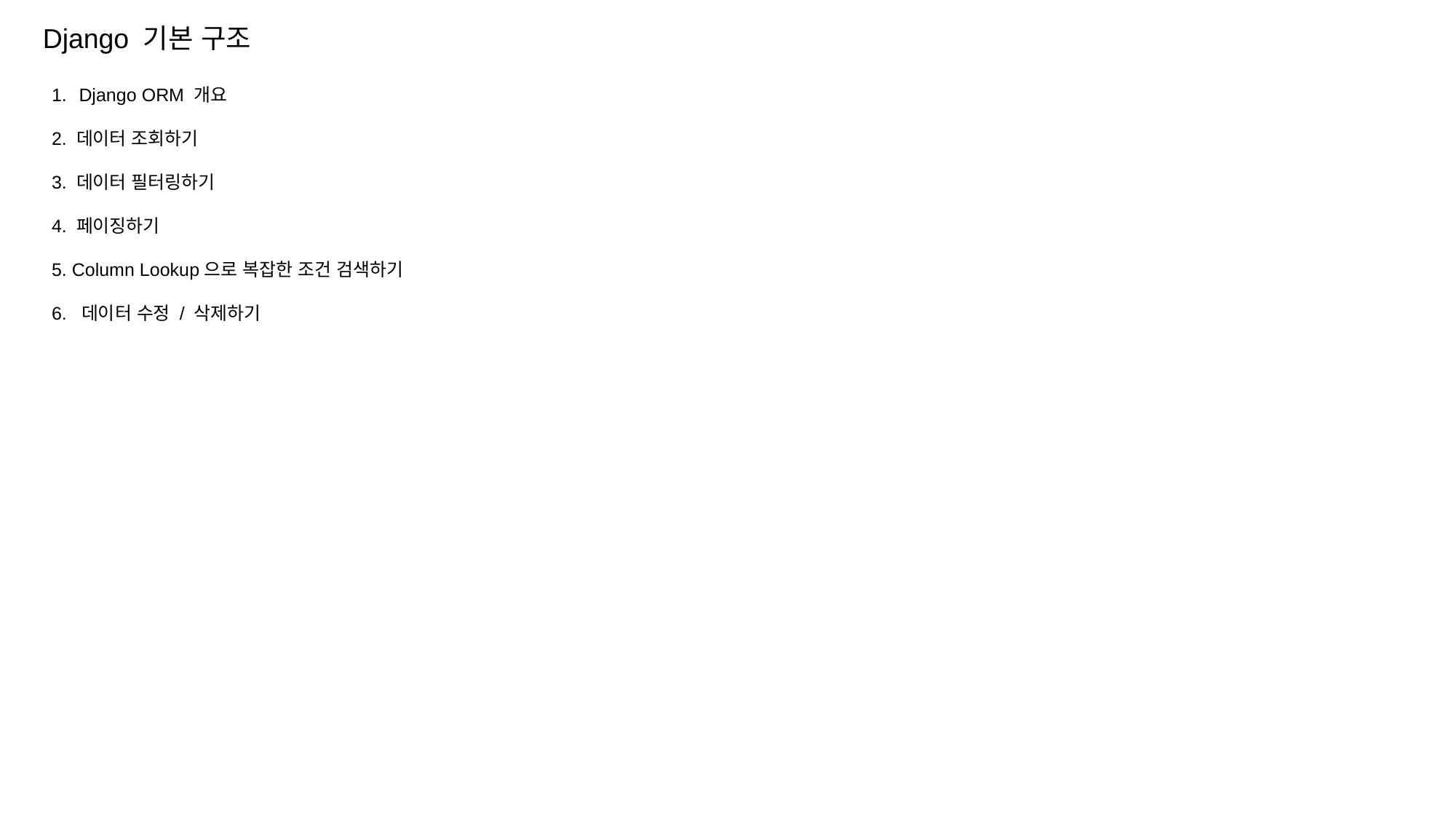

Django 기본 구조
Django ORM 개요

2. 데이터 조회하기

3. 데이터 필터링하기

4. 페이징하기

5. Column Lookup으로 복잡한 조건 검색하기

6.  데이터 수정 / 삭제하기